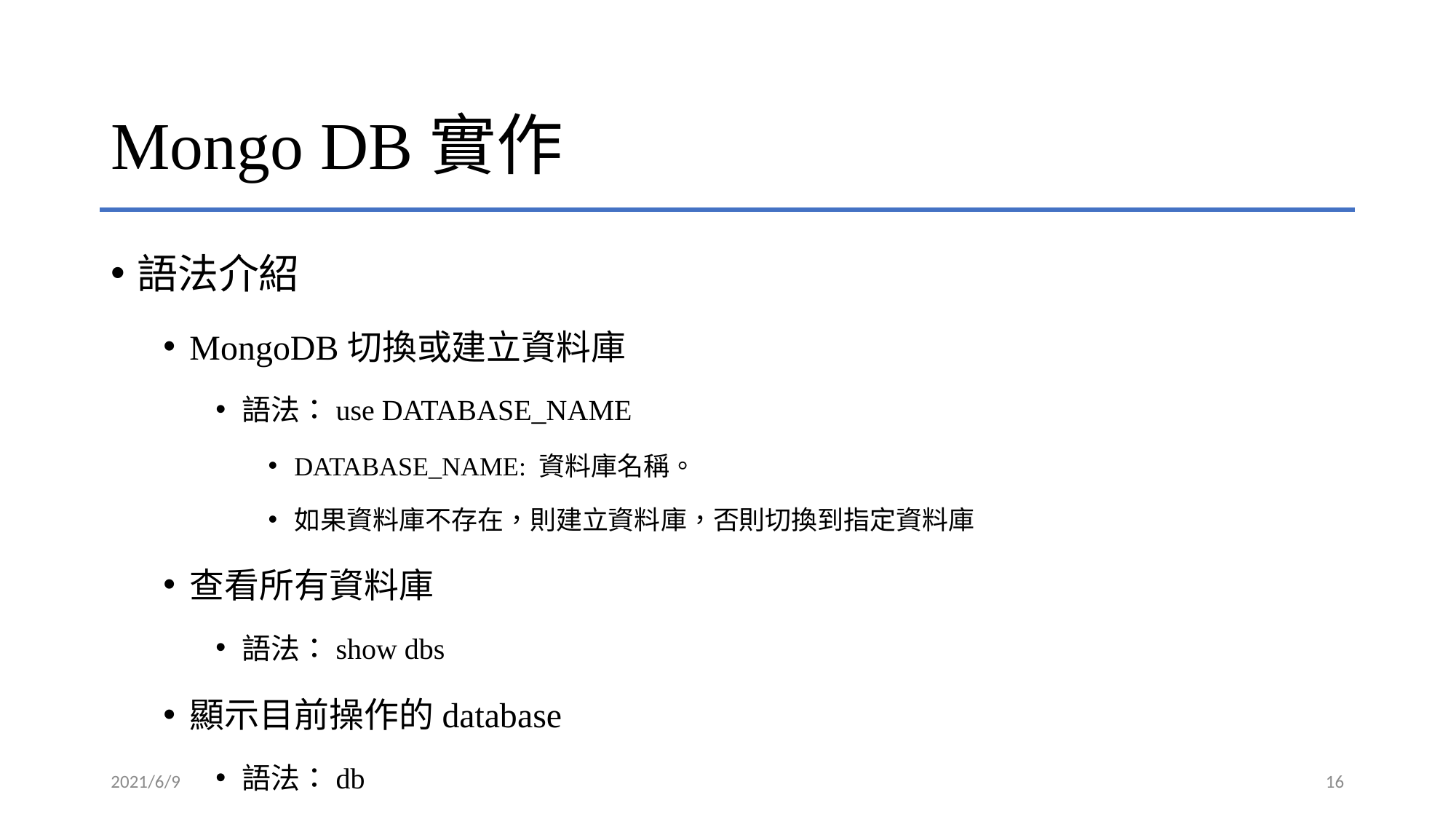

# Mongo DB實作
語法介紹
MongoDB切換或建立資料庫
語法：use DATABASE_NAME
DATABASE_NAME: 資料庫名稱。
如果資料庫不存在，則建立資料庫，否則切換到指定資料庫
查看所有資料庫
語法：show dbs
顯示目前操作的database
語法：db
2021/6/9
16